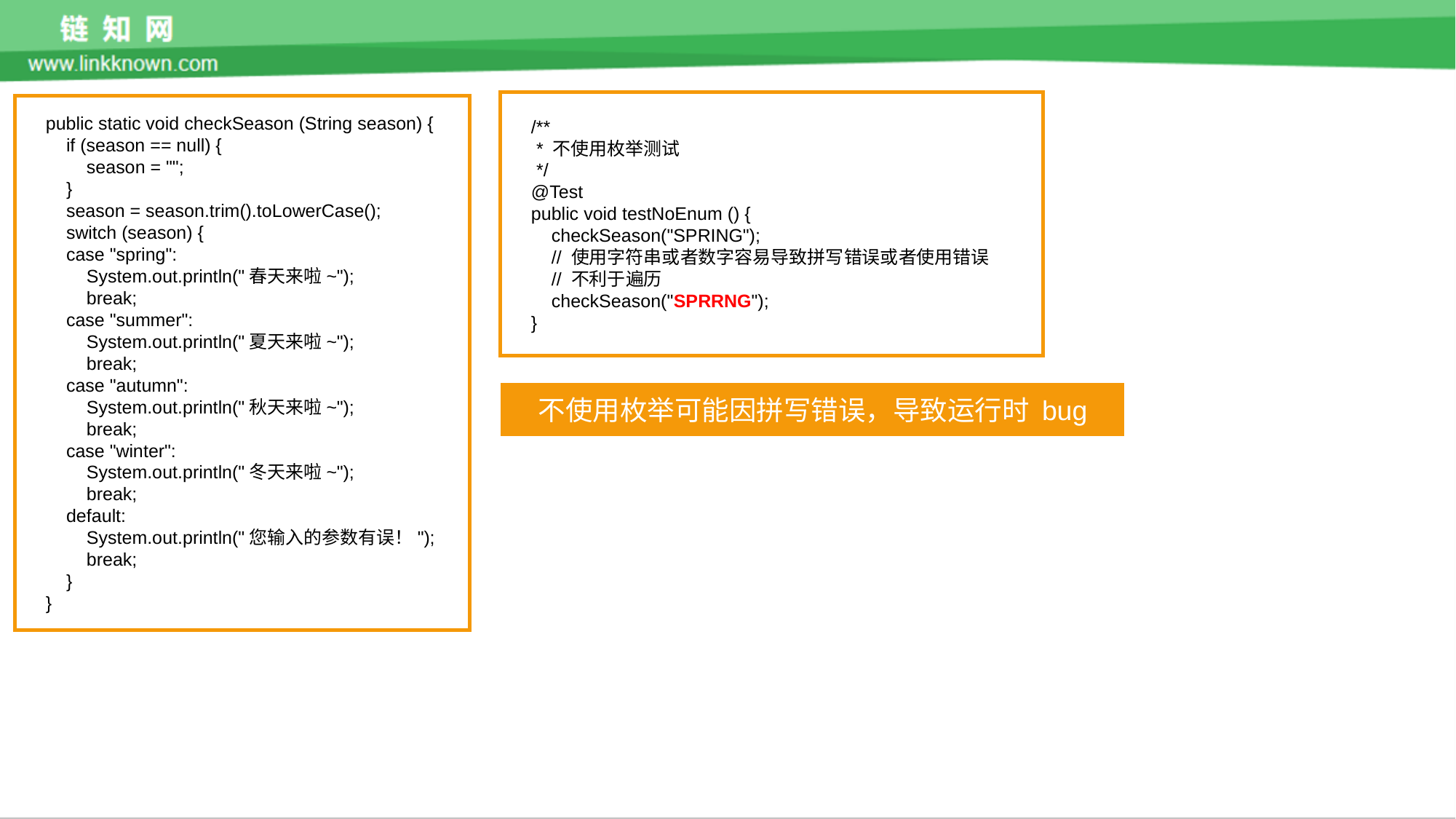

/**
     * 不使用枚举测试
     */
    @Test
    public void testNoEnum () {
        checkSeason("SPRING");
        // 使用字符串或者数字容易导致拼写错误或者使用错误
        // 不利于遍历
        checkSeason("SPRRNG");
    }
    public static void checkSeason (String season) {
        if (season == null) {
            season = "";
        }
        season = season.trim().toLowerCase();
        switch (season) {
        case "spring":
            System.out.println("春天来啦~");
            break;
        case "summer":
            System.out.println("夏天来啦~");
            break;
        case "autumn":
            System.out.println("秋天来啦~");
            break;
        case "winter":
            System.out.println("冬天来啦~");
            break;
        default:
            System.out.println("您输入的参数有误！");
            break;
        }
    }
不使用枚举可能因拼写错误，导致运行时 bug